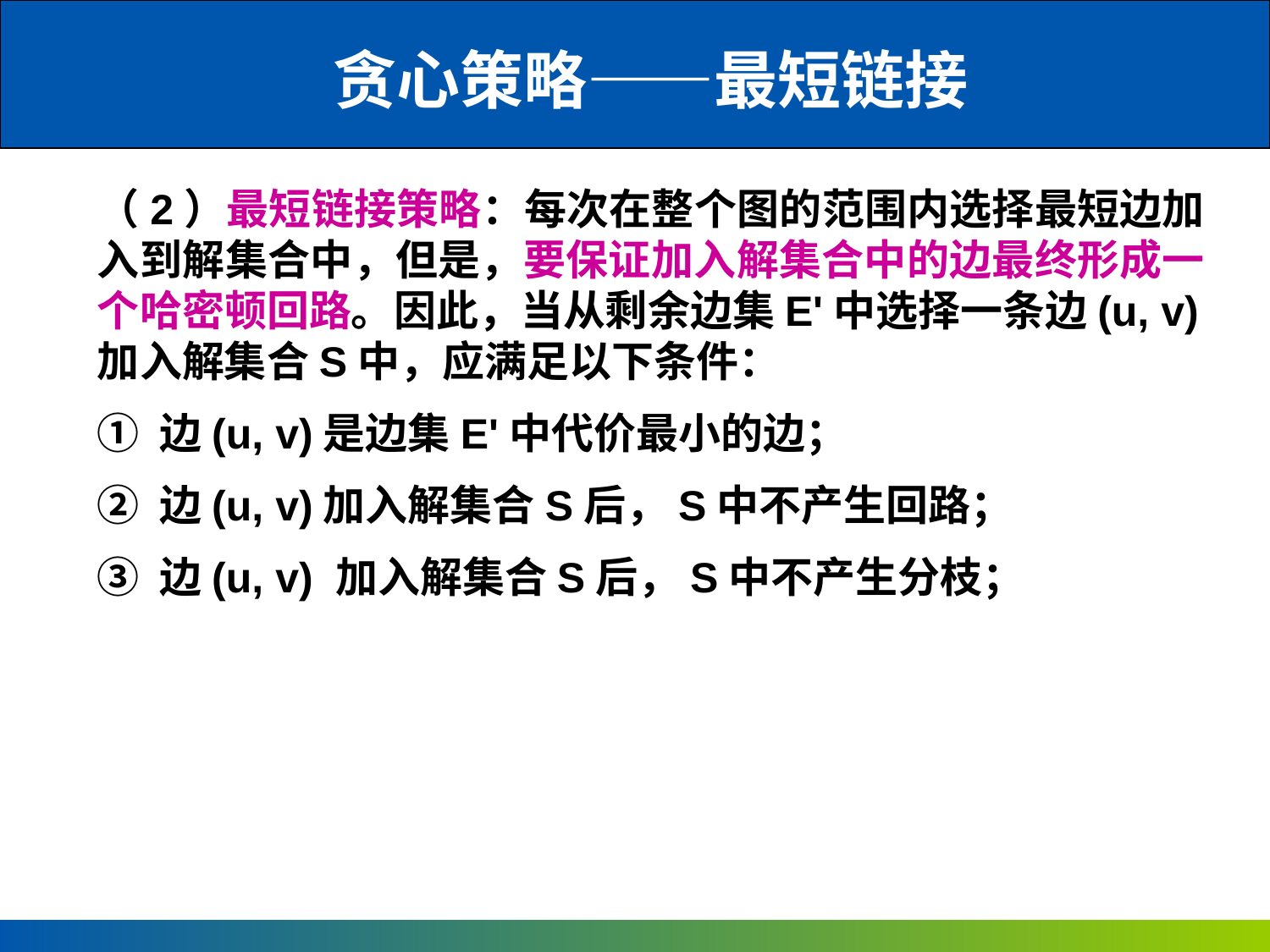

贪心策略——最短链接
（2）最短链接策略：每次在整个图的范围内选择最短边加入到解集合中，但是，要保证加入解集合中的边最终形成一个哈密顿回路。因此，当从剩余边集E'中选择一条边(u, v)加入解集合S中，应满足以下条件：
① 边(u, v)是边集E'中代价最小的边；
② 边(u, v)加入解集合S后，S中不产生回路；
③ 边(u, v) 加入解集合S后，S中不产生分枝；